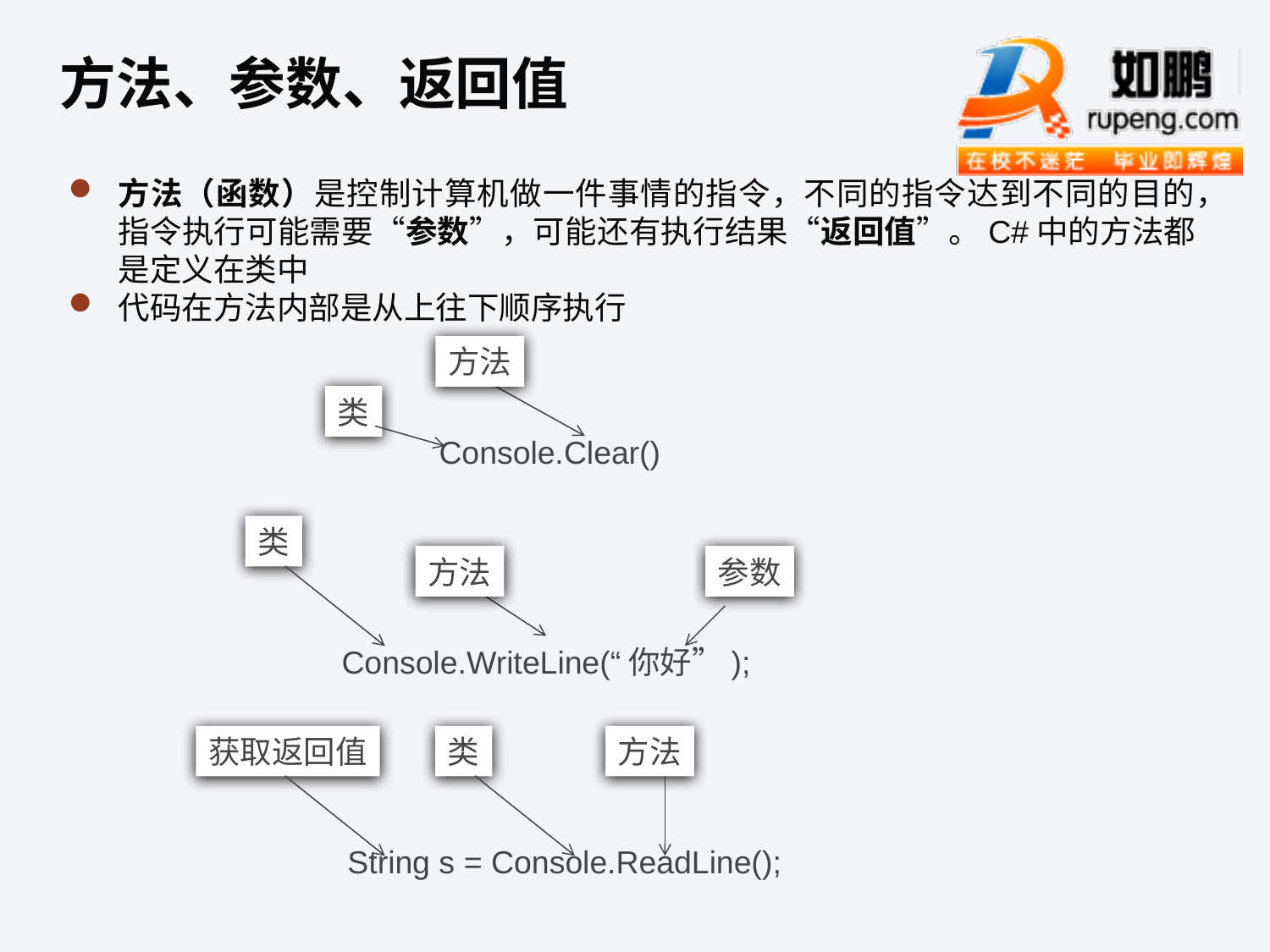

# 方法、参数、返回值
方法（函数）是控制计算机做一件事情的指令，不同的指令达到不同的目的，指令执行可能需要“参数”，可能还有执行结果“返回值”。C#中的方法都是定义在类中
代码在方法内部是从上往下顺序执行
方法
Console.Clear()
类
类
方法
参数
Console.WriteLine(“你好”);
获取返回值
类
方法
String s = Console.ReadLine();